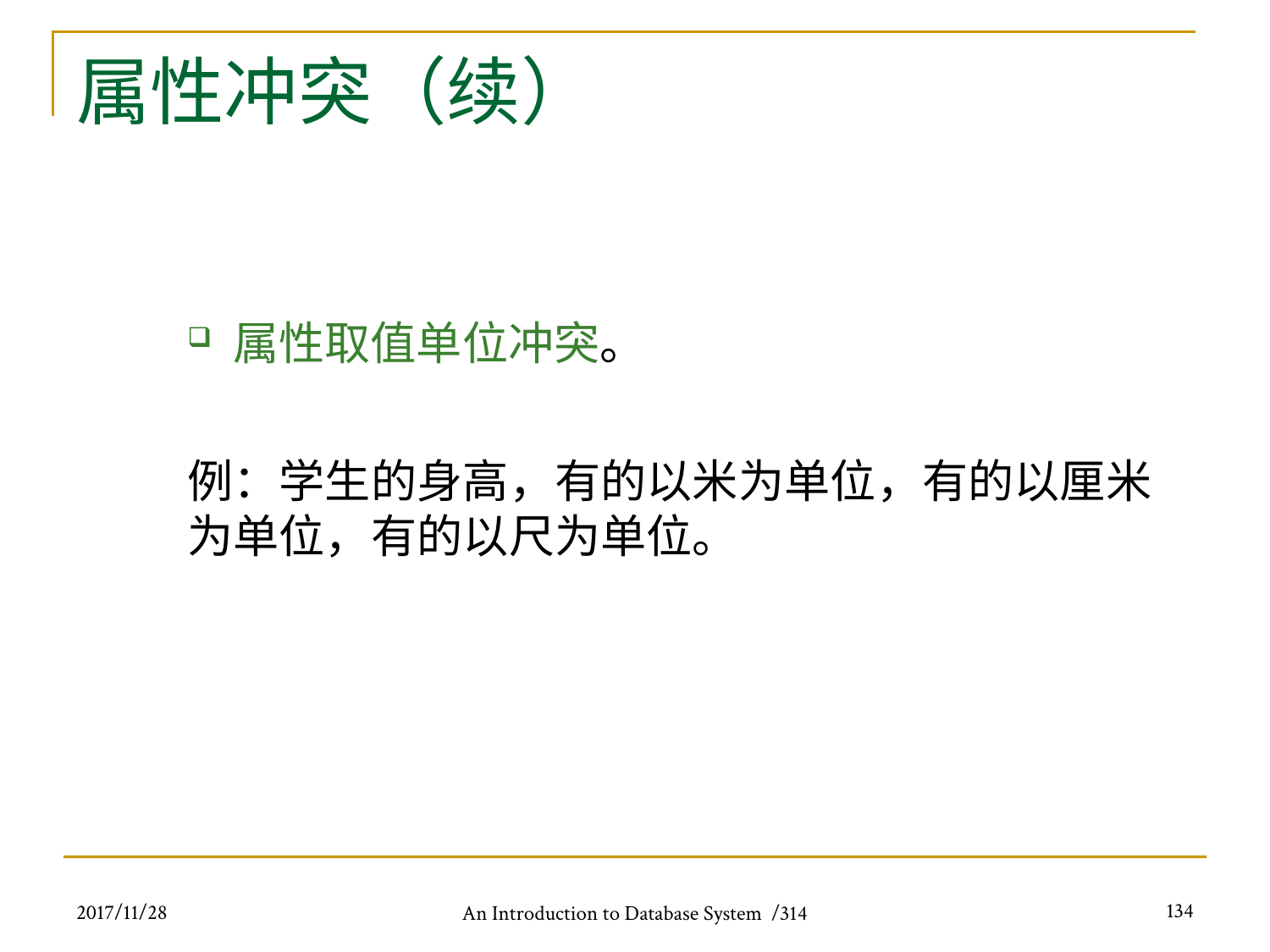

# 属性冲突（续）

属性取值单位冲突。

	例：学生的身高，有的以米为单位，有的以厘米为单位，有的以尺为单位。

2017/11/28
134
An Introduction to Database System  /314